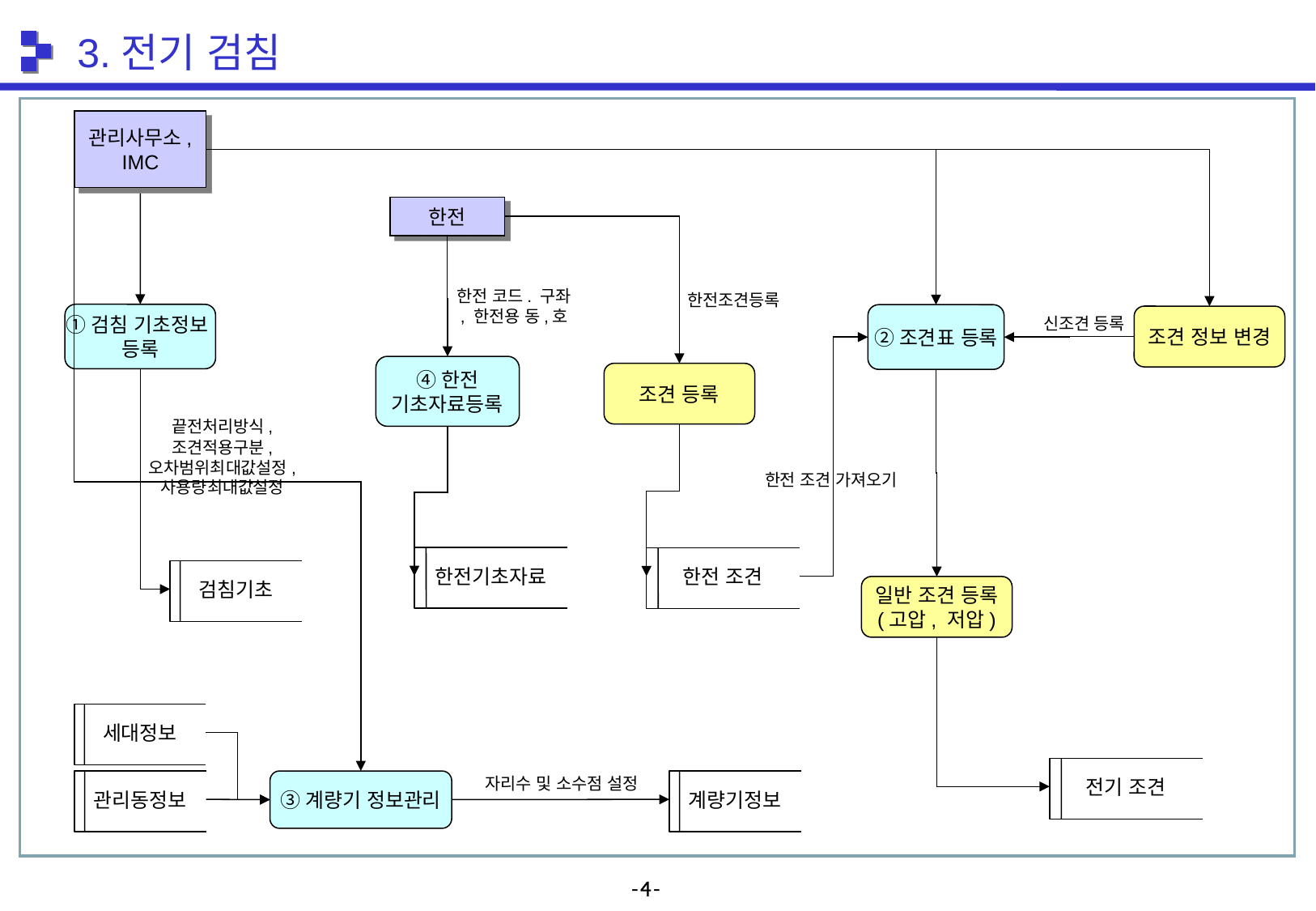

3.전기 검침

관리사무소,
IMC
한전
한전 코드. 구좌
, 한전용 동,호
한전조견등록
①검침 기초정보
등록
②조견표 등록
조견 정보 변경
신조견 등록
④한전
기초자료등록
조견 등록
끝전처리방식,
조견적용구분,
오차범위최대값설정,
사용량최대값설정

한전 조견 가져오기

한전기초자료

한전 조견

검침기초

일반 조견 등록
(고압, 저압)

세대정보

전기 조견

자리수 및 소수점 설정
③계량기 정보관리

관리동정보

계량기정보